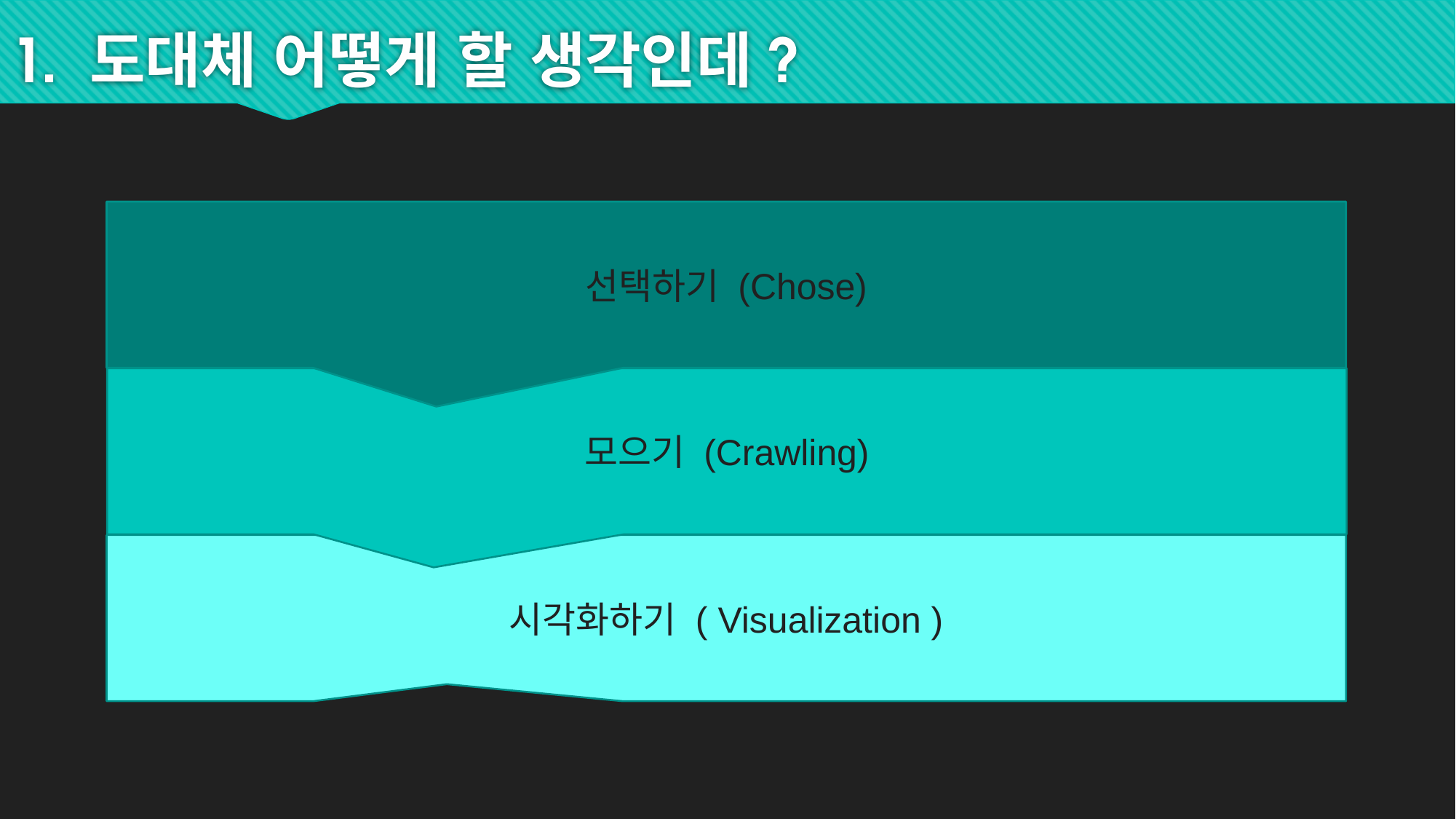

# 1. 도대체 어떻게 할 생각인데?
선택하기 (Chose)
모으기 (Crawling)
시각화하기 ( Visualization )